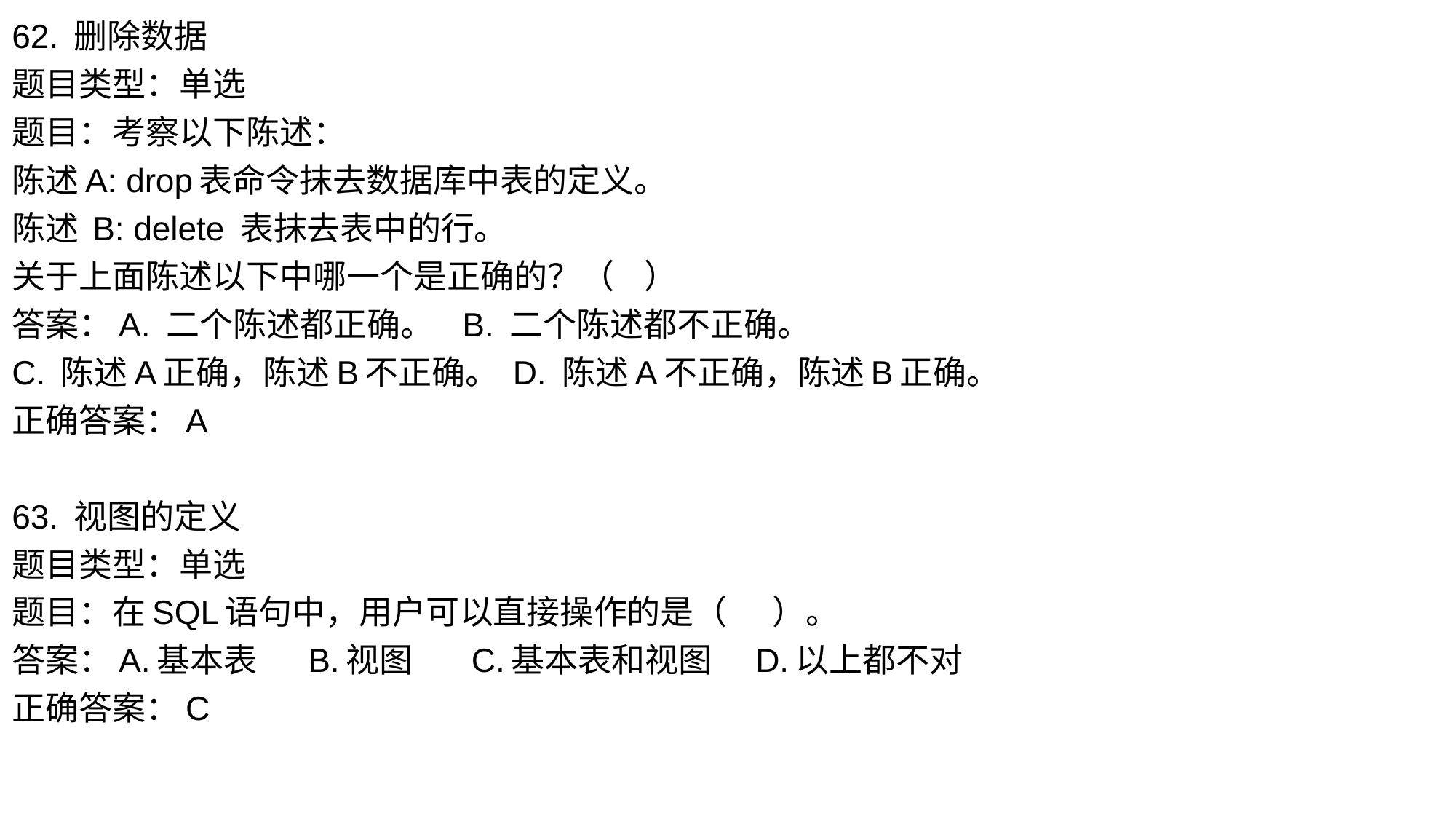

62. 删除数据
题目类型：单选
题目：考察以下陈述：
陈述A: drop表命令抹去数据库中表的定义。
陈述 B: delete 表抹去表中的行。
关于上面陈述以下中哪一个是正确的？（    ）
答案：A. 二个陈述都正确。   B. 二个陈述都不正确。
C. 陈述A正确，陈述B不正确。 D. 陈述A不正确，陈述B正确。
正确答案：A

63. 视图的定义
题目类型：单选
题目：在SQL语句中，用户可以直接操作的是（      ）。
答案：A.基本表      B.视图       C.基本表和视图     D.以上都不对
正确答案：C

#